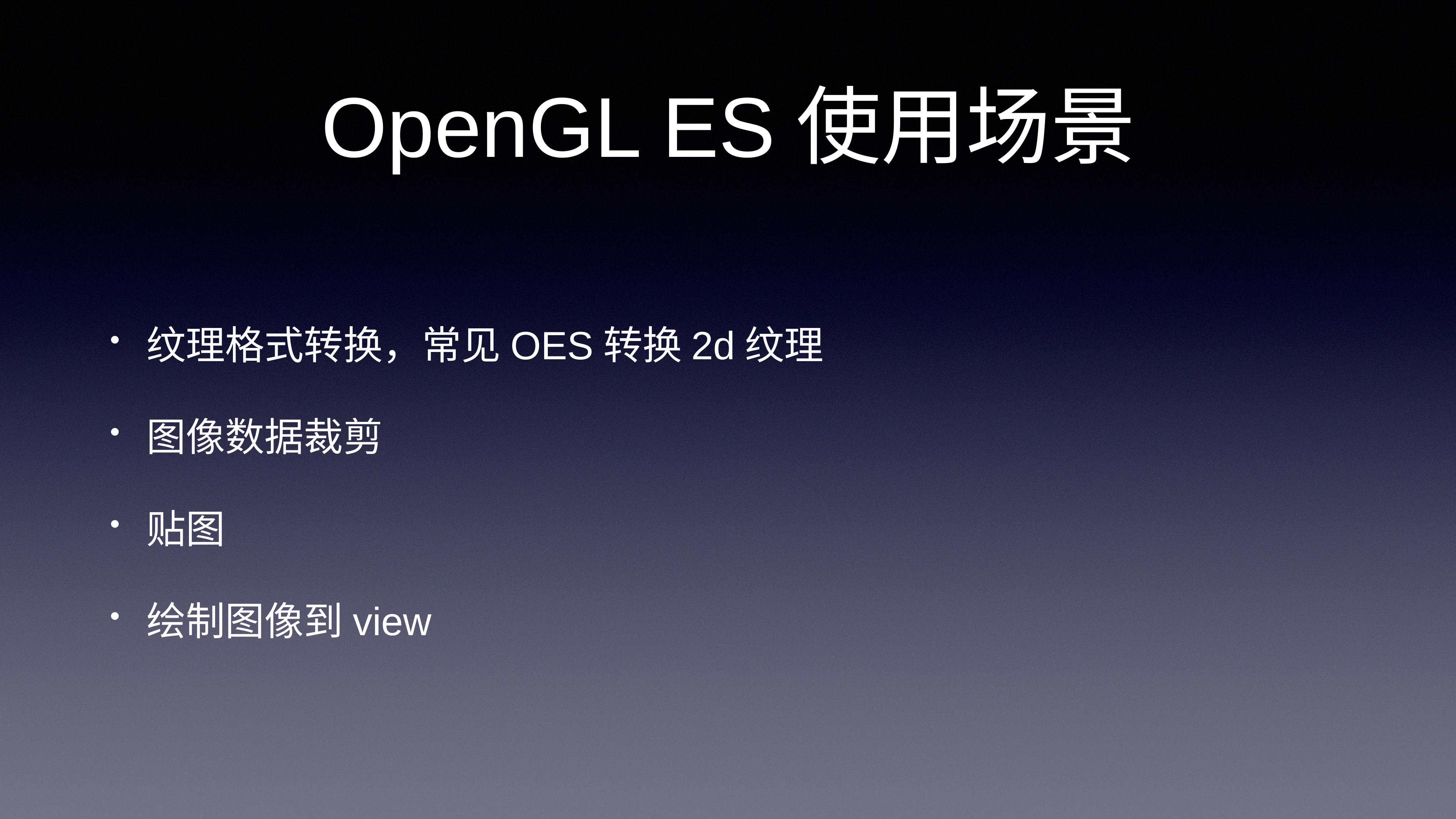

# OpenGL ES使用场景
纹理格式转换，常见OES转换2d纹理
图像数据裁剪
贴图
绘制图像到view